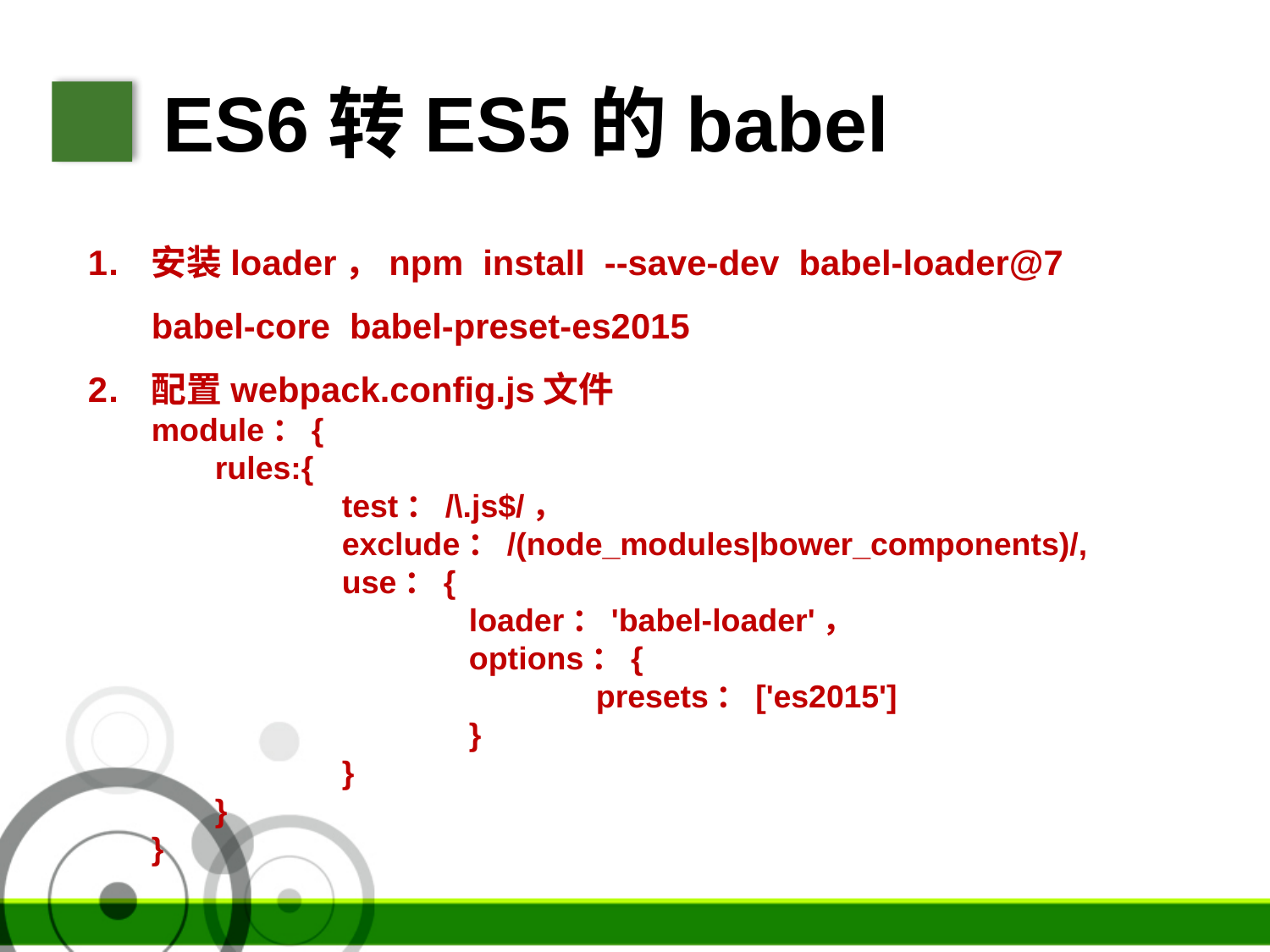

ES6转ES5的babel

安装loader，npm  install  --save-dev  babel-loader@7  babel-core  babel-preset-es2015
配置webpack.config.js文件
module：{
rules:{
	test：/\.js$/，
	exclude：/(node_modules|bower_components)/,
	use：{
		loader：'babel-loader'，
		options：{
			presets：['es2015']
		}
	}
}
}